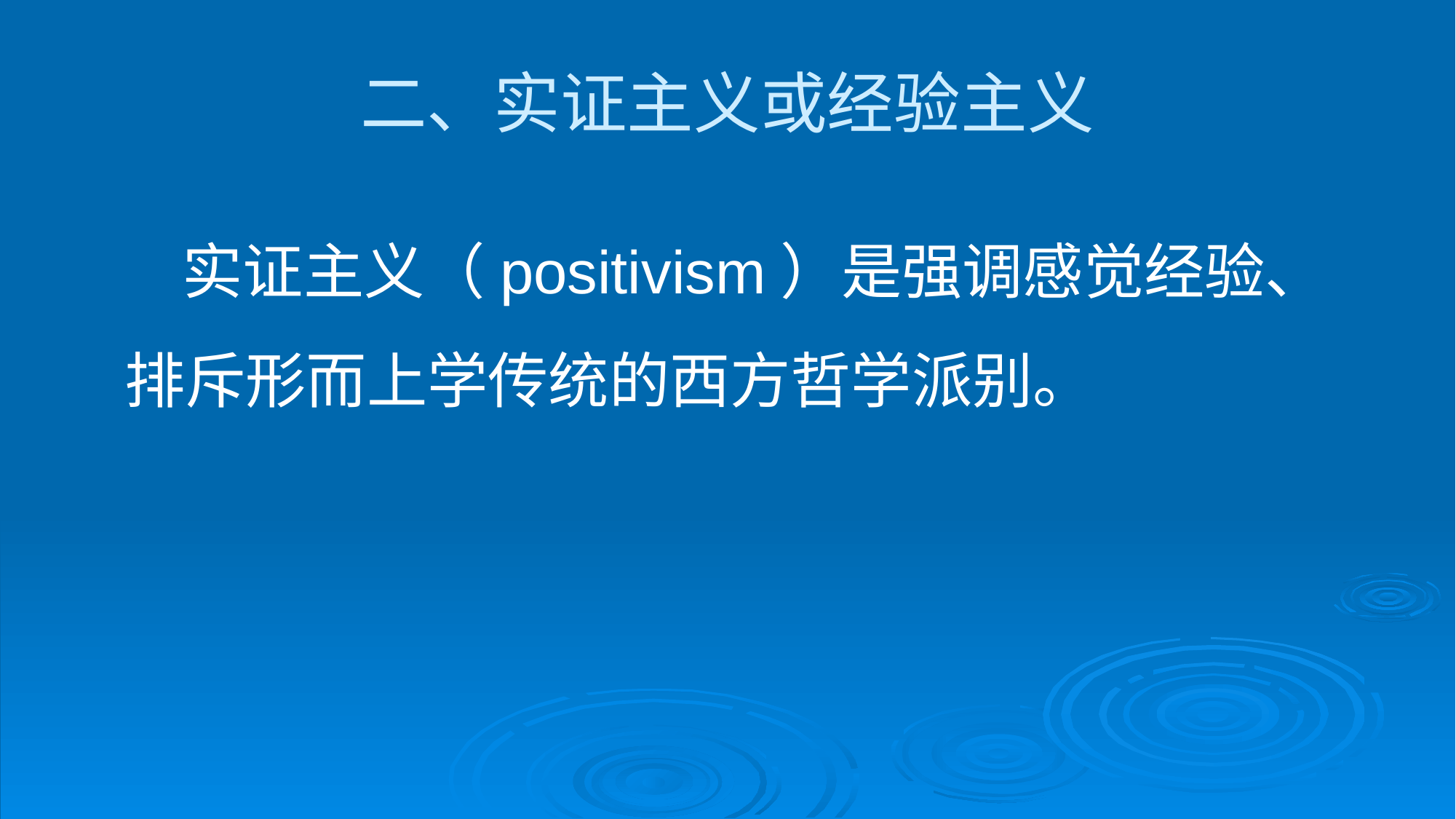

# 二、实证主义或经验主义
        实证主义（positivism）是强调感觉经验、排斥形而上学传统的西方哲学派别。